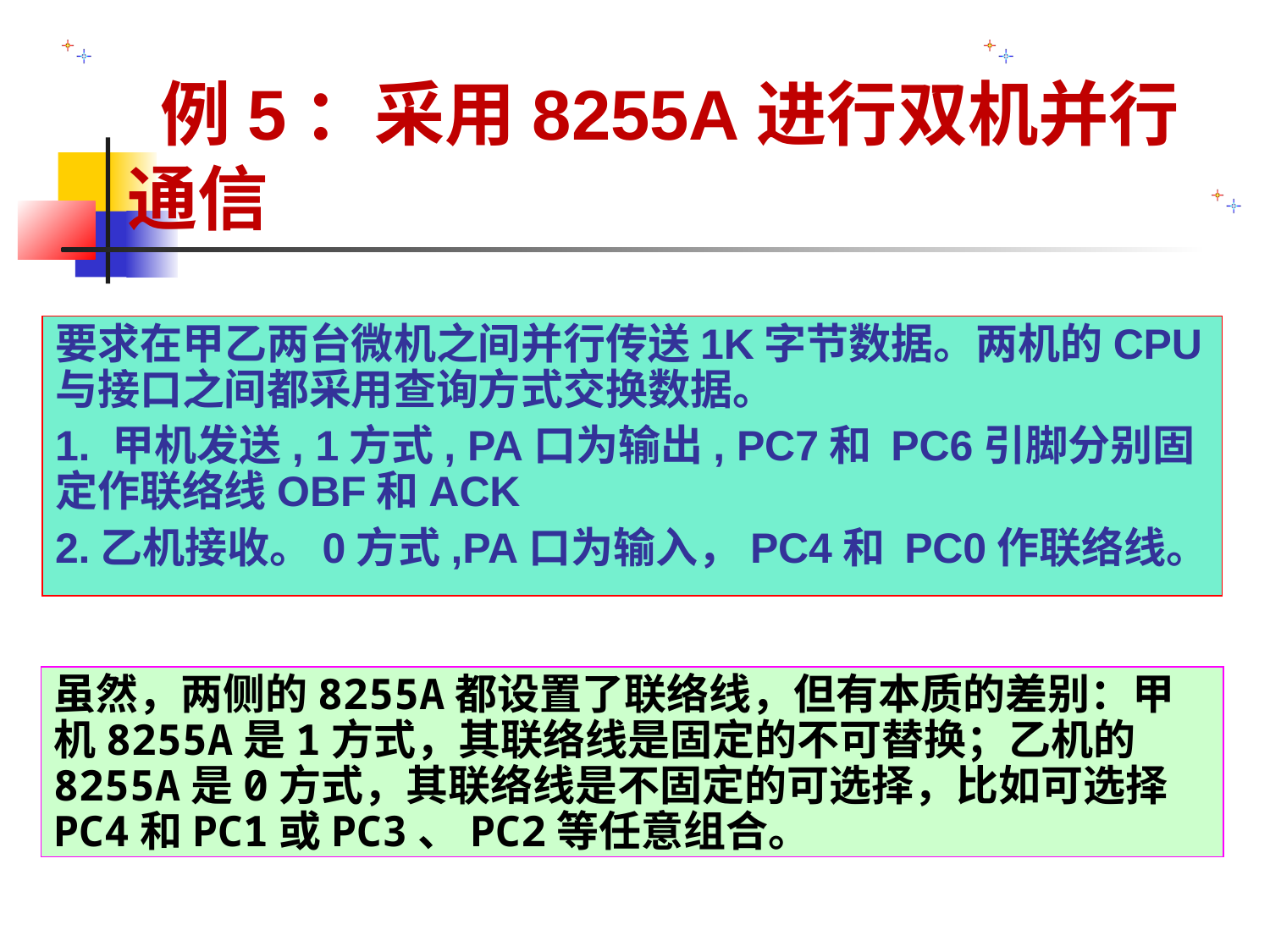

# 例5：采用8255A进行双机并行通信
要求在甲乙两台微机之间并行传送1K字节数据。两机的CPU与接口之间都采用查询方式交换数据。
1. 甲机发送, 1方式, PA口为输出, PC7和 PC6引脚分别固定作联络线OBF和ACK
2.乙机接收。0方式,PA口为输入，PC4和 PC0作联络线。
虽然，两侧的8255A都设置了联络线，但有本质的差别：甲机8255A是1方式，其联络线是固定的不可替换；乙机的8255A是0方式，其联络线是不固定的可选择，比如可选择PC4和PC1或PC3、PC2等任意组合。